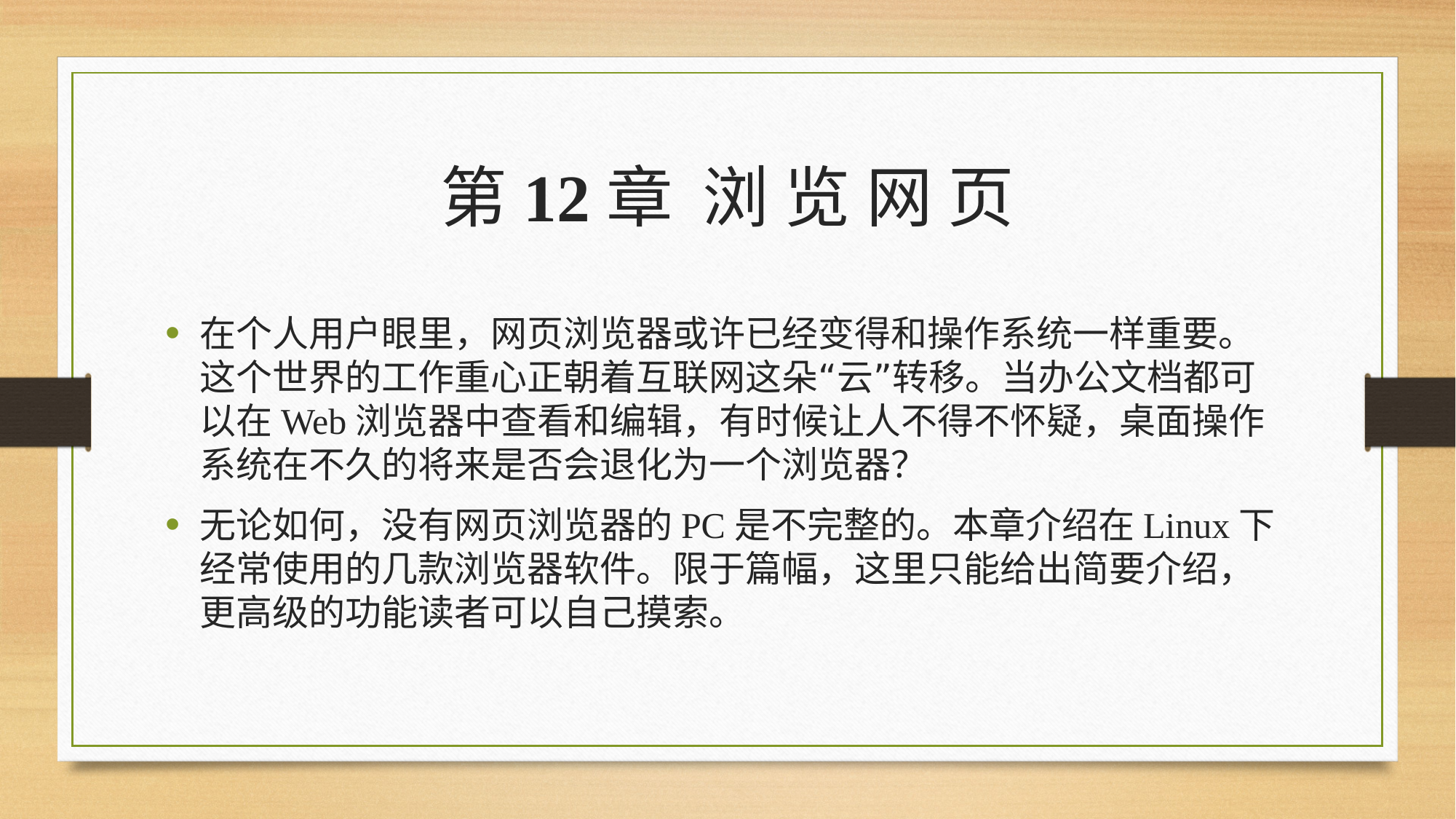

第12章  浏 览 网 页
在个人用户眼里，网页浏览器或许已经变得和操作系统一样重要。这个世界的工作重心正朝着互联网这朵“云”转移。当办公文档都可以在Web浏览器中查看和编辑，有时候让人不得不怀疑，桌面操作系统在不久的将来是否会退化为一个浏览器？
无论如何，没有网页浏览器的PC是不完整的。本章介绍在Linux下经常使用的几款浏览器软件。限于篇幅，这里只能给出简要介绍，更高级的功能读者可以自己摸索。